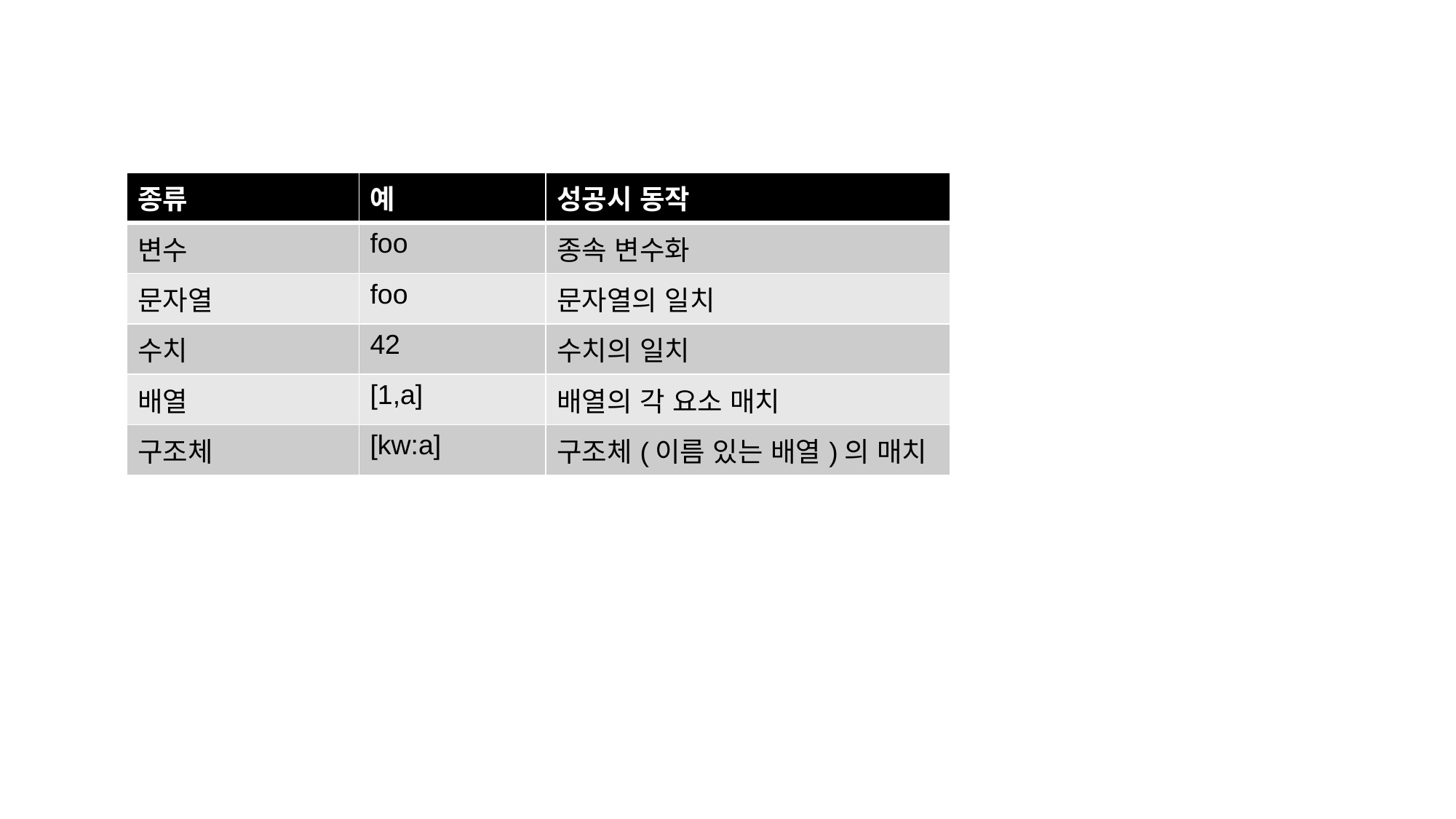

| 종류 | 예 | 성공시 동작 |
| --- | --- | --- |
| 변수 | foo | 종속 변수화 |
| 문자열 | foo | 문자열의 일치 |
| 수치 | 42 | 수치의 일치 |
| 배열 | [1,a] | 배열의 각 요소 매치 |
| 구조체 | [kw:a] | 구조체(이름 있는 배열)의 매치 |